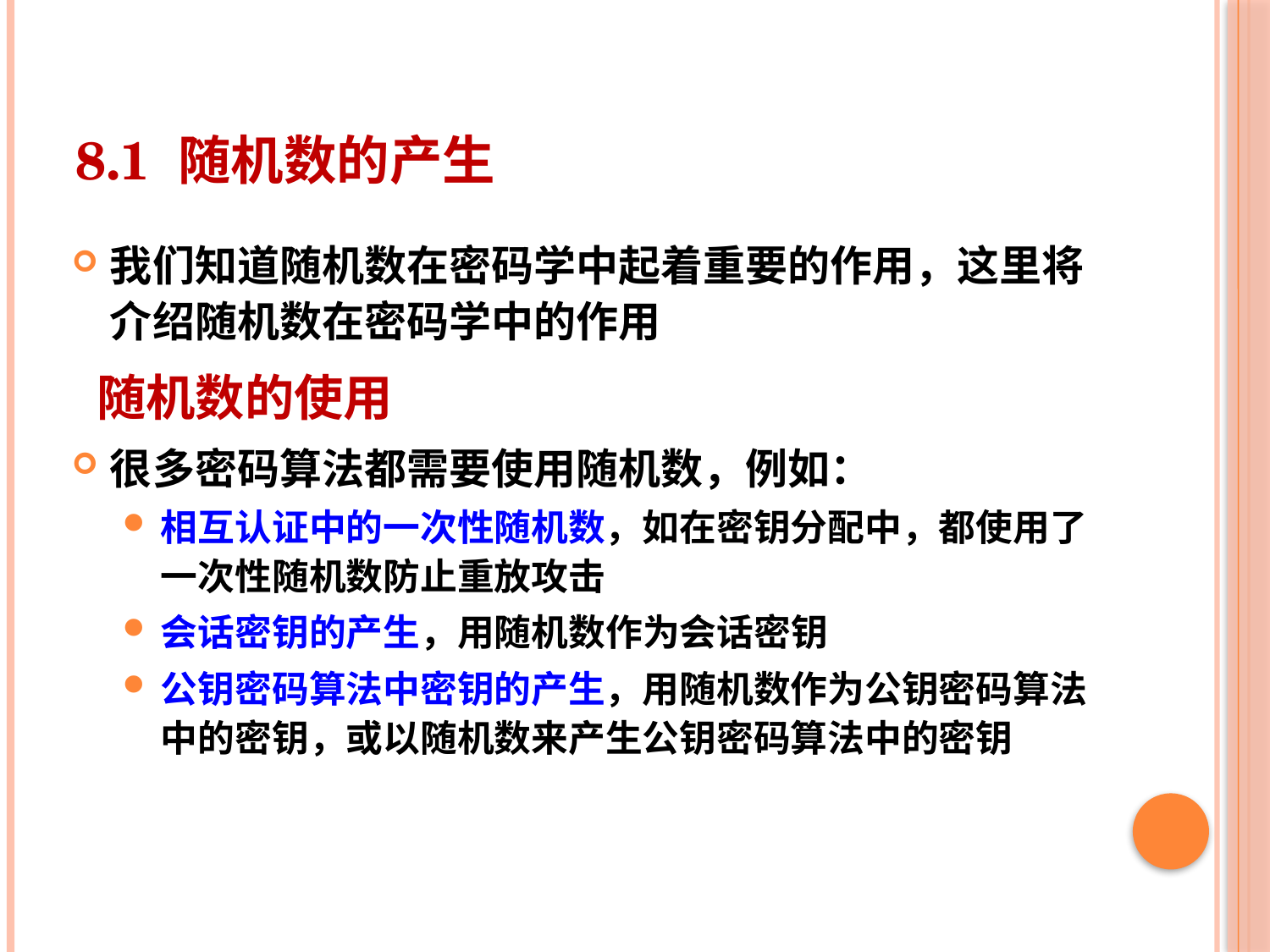

# 8.1 随机数的产生
我们知道随机数在密码学中起着重要的作用，这里将介绍随机数在密码学中的作用
 随机数的使用
很多密码算法都需要使用随机数，例如：
相互认证中的一次性随机数，如在密钥分配中，都使用了一次性随机数防止重放攻击
会话密钥的产生，用随机数作为会话密钥
公钥密码算法中密钥的产生，用随机数作为公钥密码算法中的密钥，或以随机数来产生公钥密码算法中的密钥